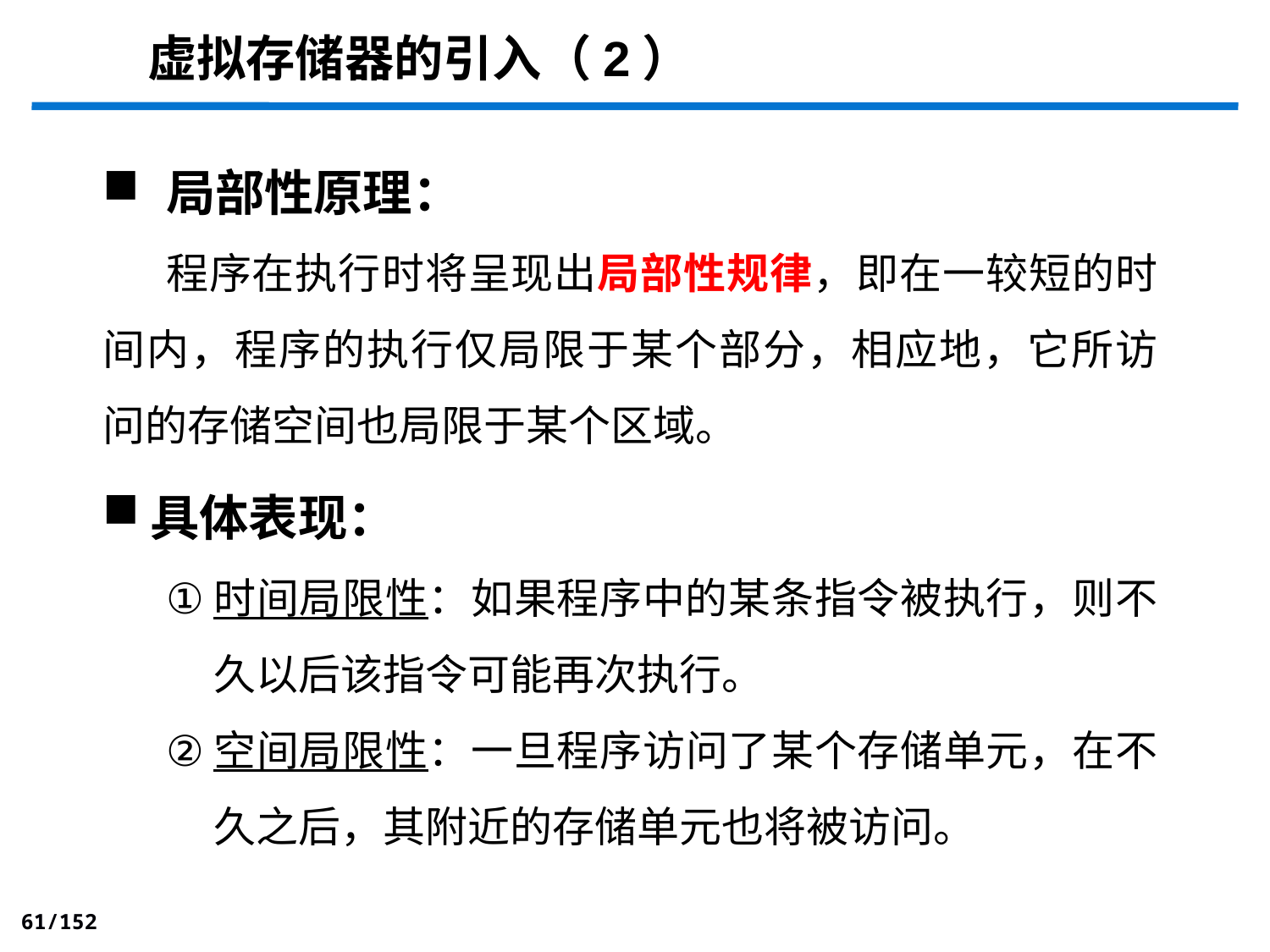

虚拟存储器的引入（2）
局部性原理：
程序在执行时将呈现出局部性规律，即在一较短的时间内，程序的执行仅局限于某个部分，相应地，它所访问的存储空间也局限于某个区域。
具体表现：
时间局限性：如果程序中的某条指令被执行，则不久以后该指令可能再次执行。
空间局限性：一旦程序访问了某个存储单元，在不久之后，其附近的存储单元也将被访问。